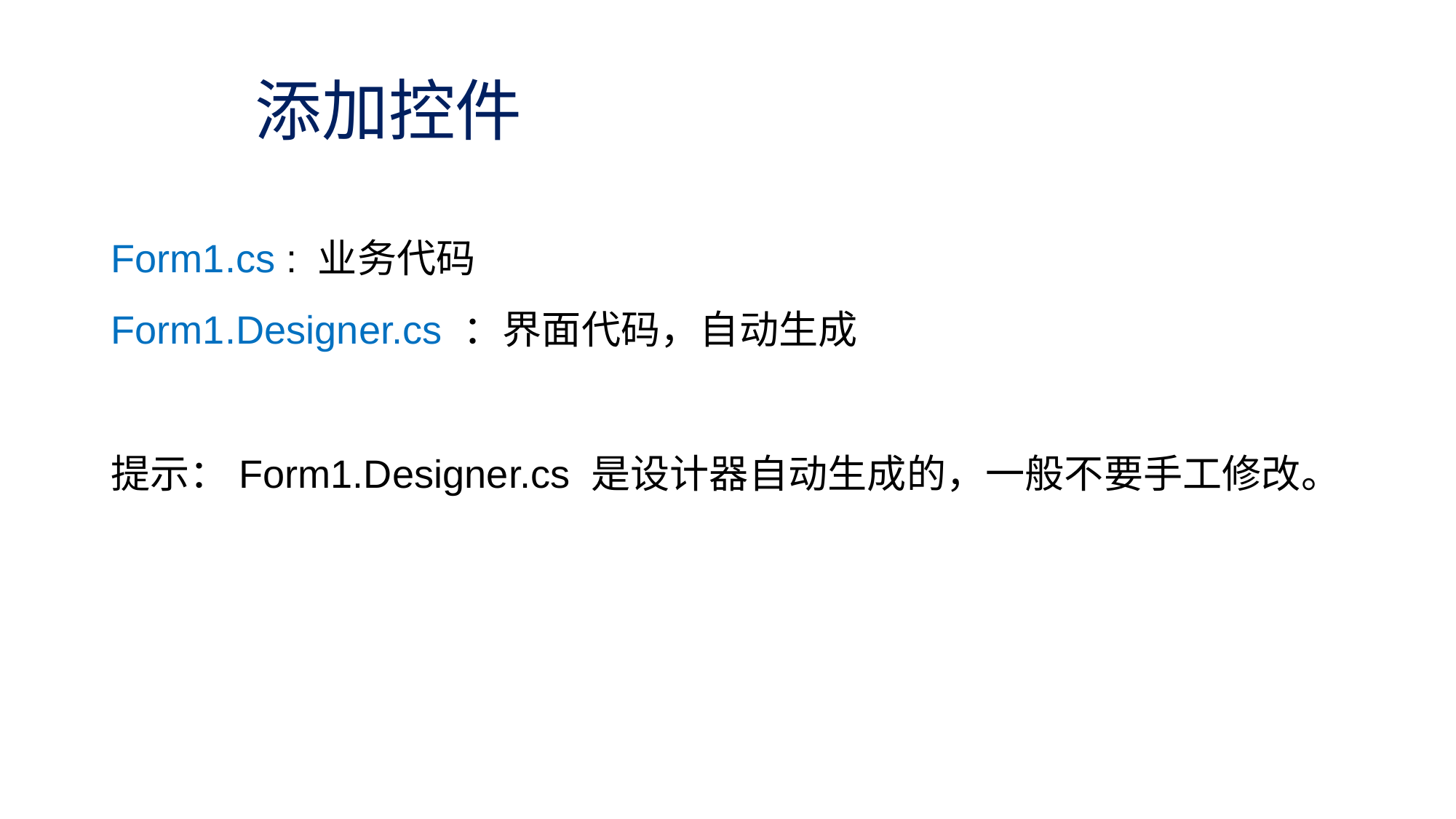

# 添加控件
Form1.cs : 业务代码
Form1.Designer.cs ：界面代码，自动生成

提示：Form1.Designer.cs 是设计器自动生成的，一般不要手工修改。